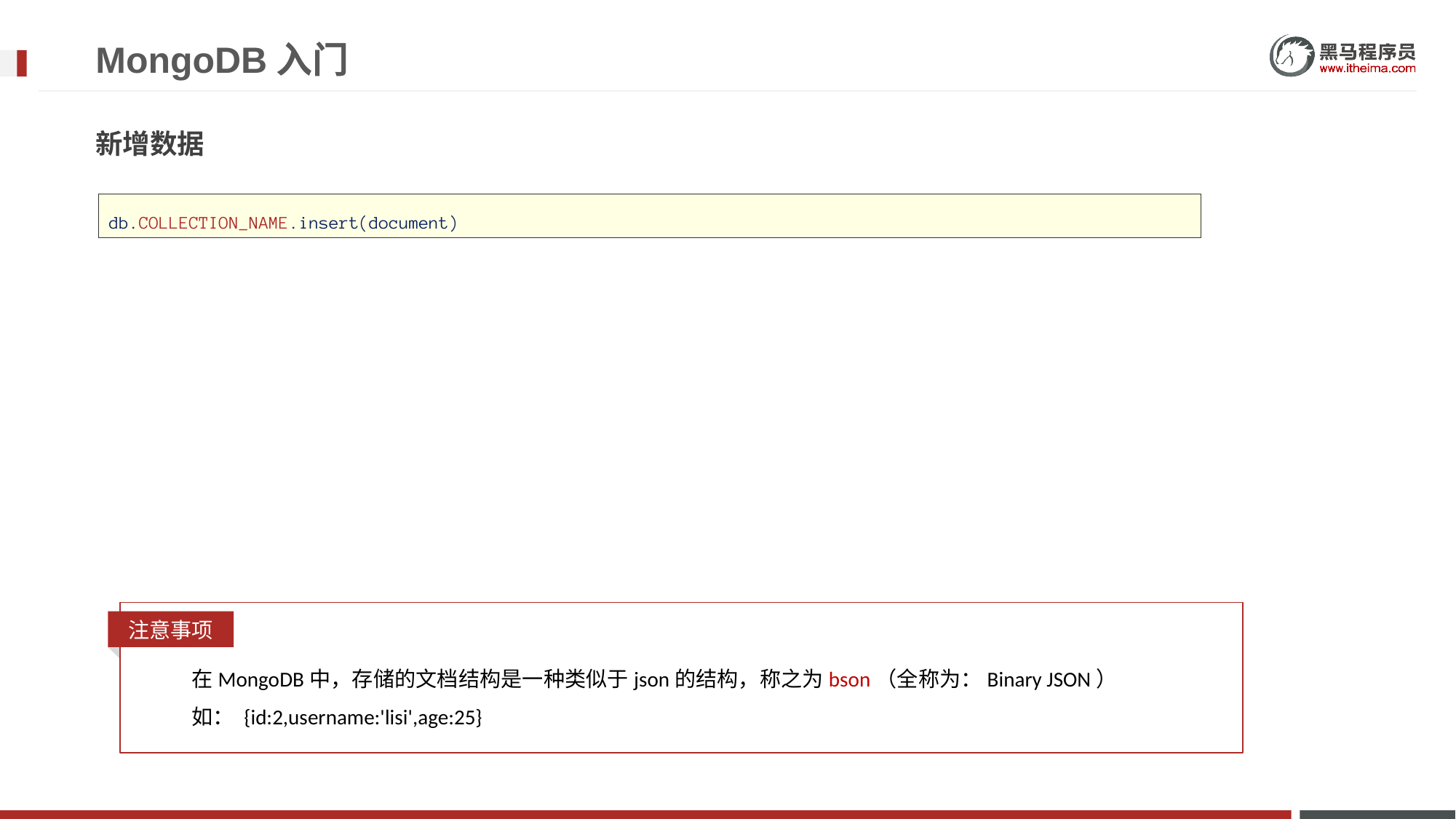

# MongoDB入门
新增数据
db.COLLECTION_NAME.insert(document)

注意事项

在MongoDB中，存储的文档结构是一种类似于json的结构，称之为bson（全称为：Binary JSON）
如： {id:2,username:'lisi',age:25}